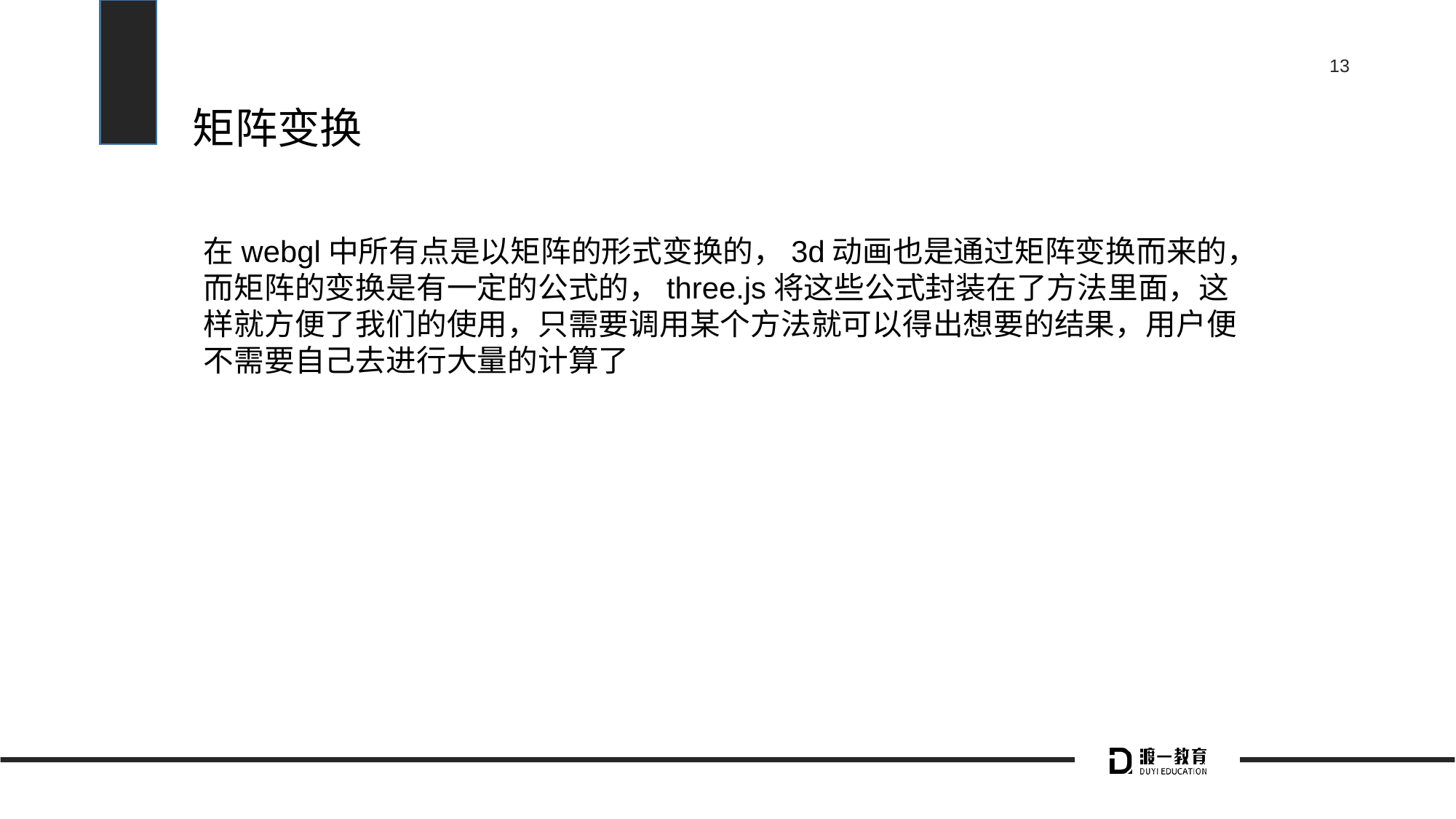

# 矩阵变换
在webgl中所有点是以矩阵的形式变换的，3d动画也是通过矩阵变换而来的，而矩阵的变换是有一定的公式的，three.js将这些公式封装在了方法里面，这样就方便了我们的使用，只需要调用某个方法就可以得出想要的结果，用户便不需要自己去进行大量的计算了